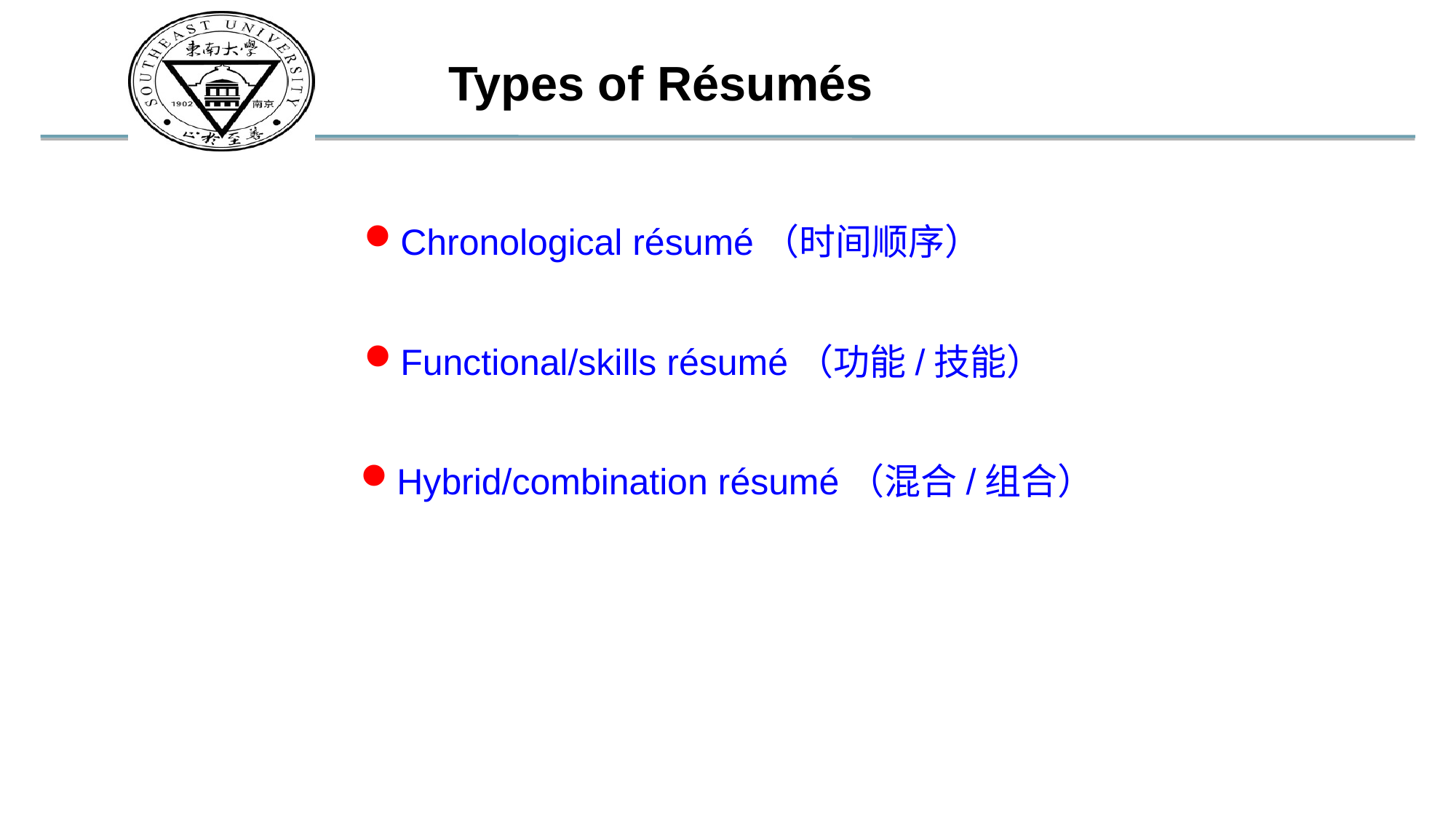

Types of Résumés
Chronological résumé（时间顺序）
Functional/skills résumé（功能/技能）
Hybrid/combination résumé（混合/组合）